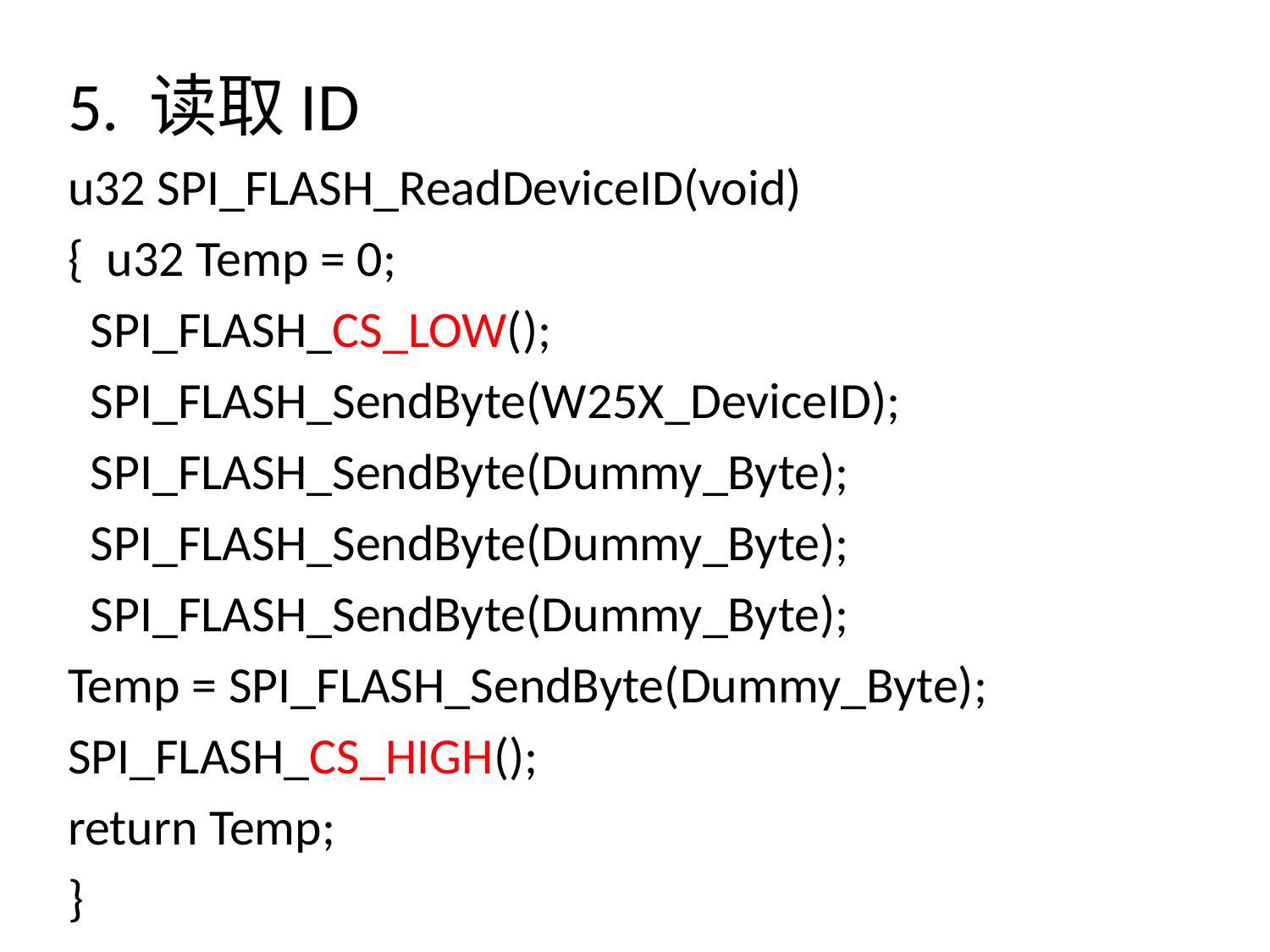

5. 读取ID
u32 SPI_FLASH_ReadDeviceID(void)
{  u32 Temp = 0;
  SPI_FLASH_CS_LOW();
  SPI_FLASH_SendByte(W25X_DeviceID);
  SPI_FLASH_SendByte(Dummy_Byte);
  SPI_FLASH_SendByte(Dummy_Byte);
  SPI_FLASH_SendByte(Dummy_Byte);
Temp = SPI_FLASH_SendByte(Dummy_Byte);
SPI_FLASH_CS_HIGH();
return Temp;
}